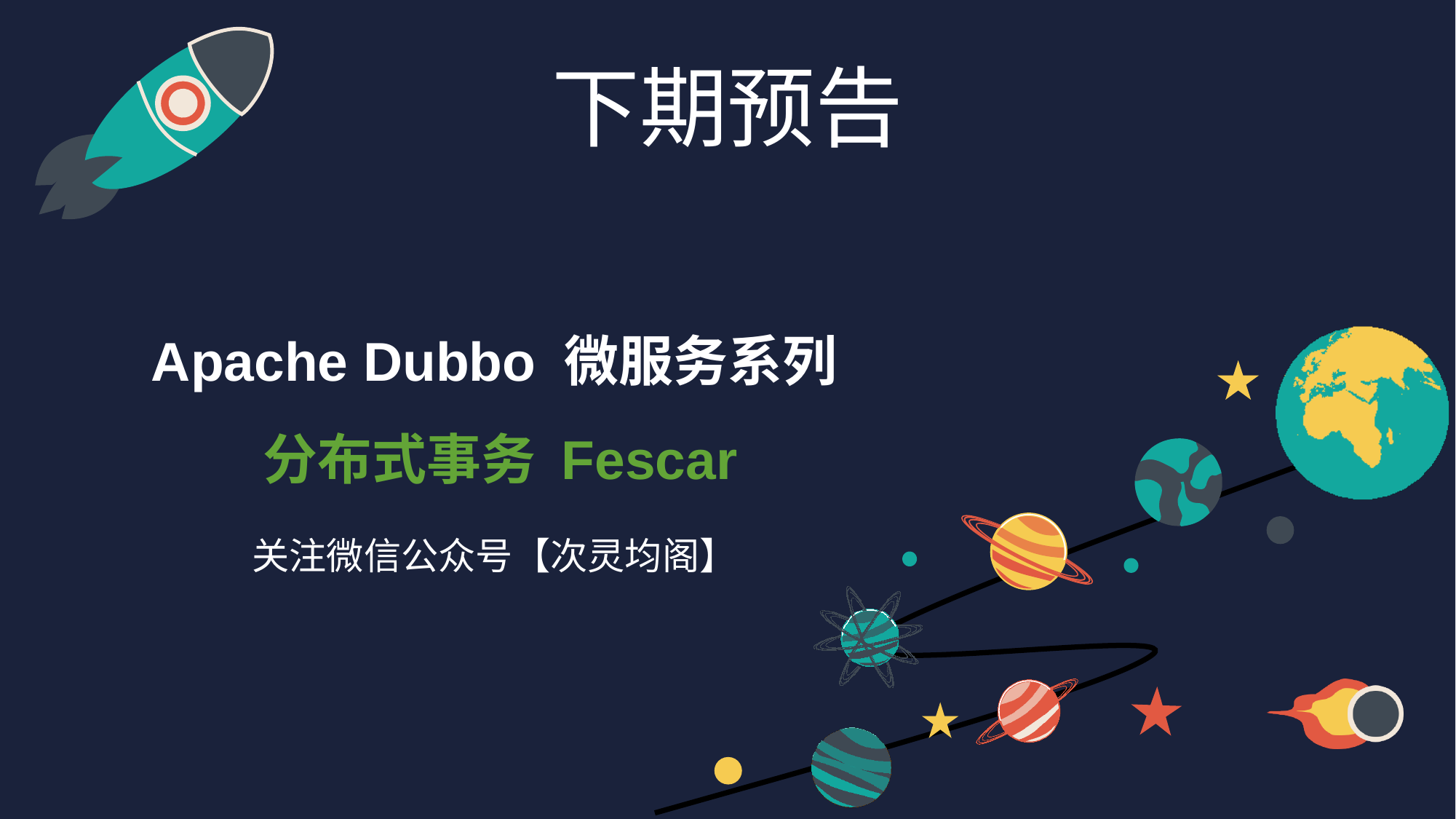

下期预告
# Apache Dubbo 微服务系列 分布式事务 Fescar
关注微信公众号【次灵均阁】